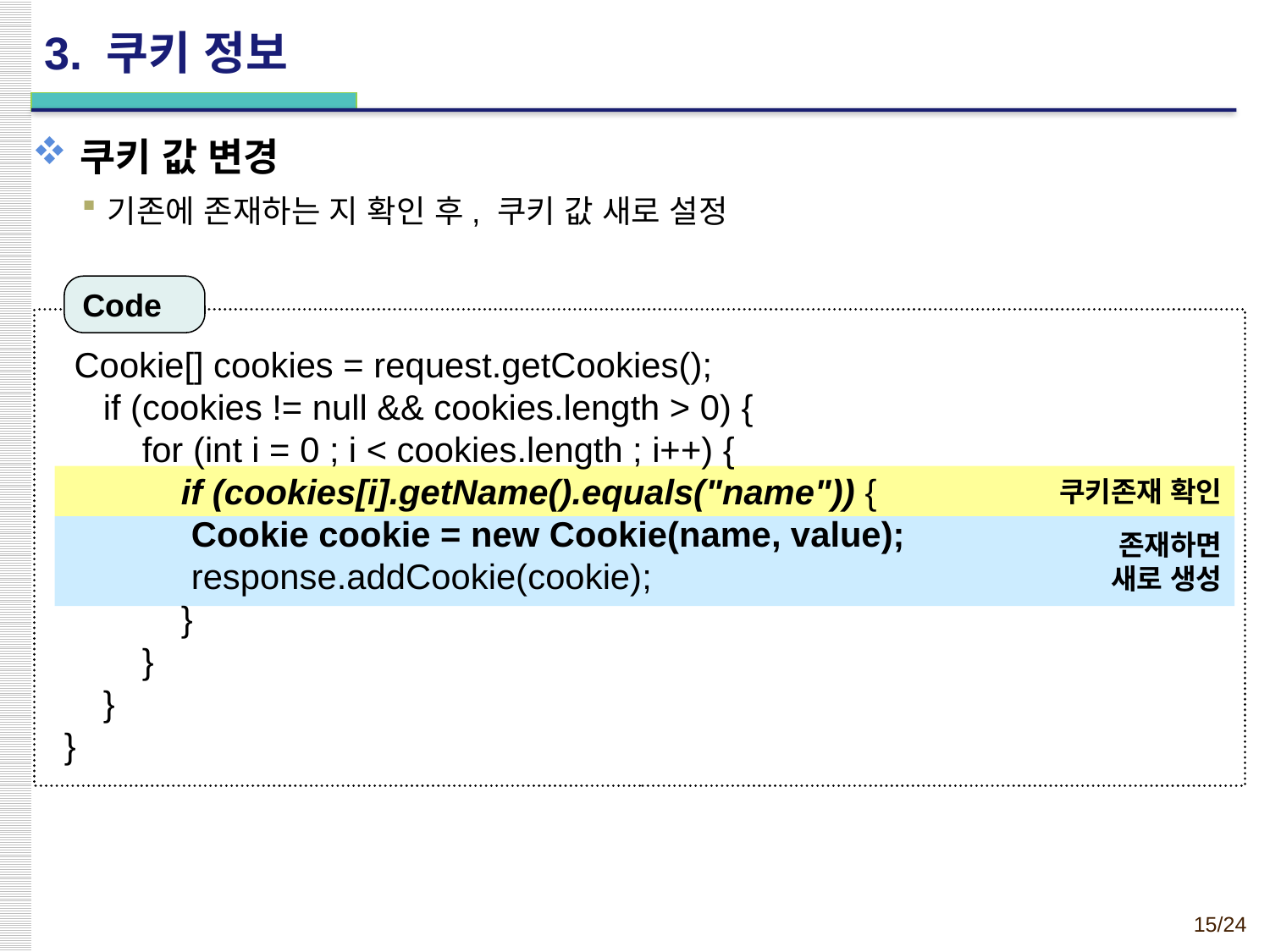

# 3. 쿠키 정보
쿠키 값 변경
기존에 존재하는 지 확인 후, 쿠키 값 새로 설정

Code

 Cookie[] cookies = request.getCookies();
    if (cookies != null && cookies.length > 0) {
        for (int i = 0 ; i < cookies.length ; i++) {
            if (cookies[i].getName().equals("name")) {
            	Cookie cookie = new Cookie(name, value);
            	response.addCookie(cookie);
            }
        }
    }
}
쿠키존재 확인
존재하면
새로 생성